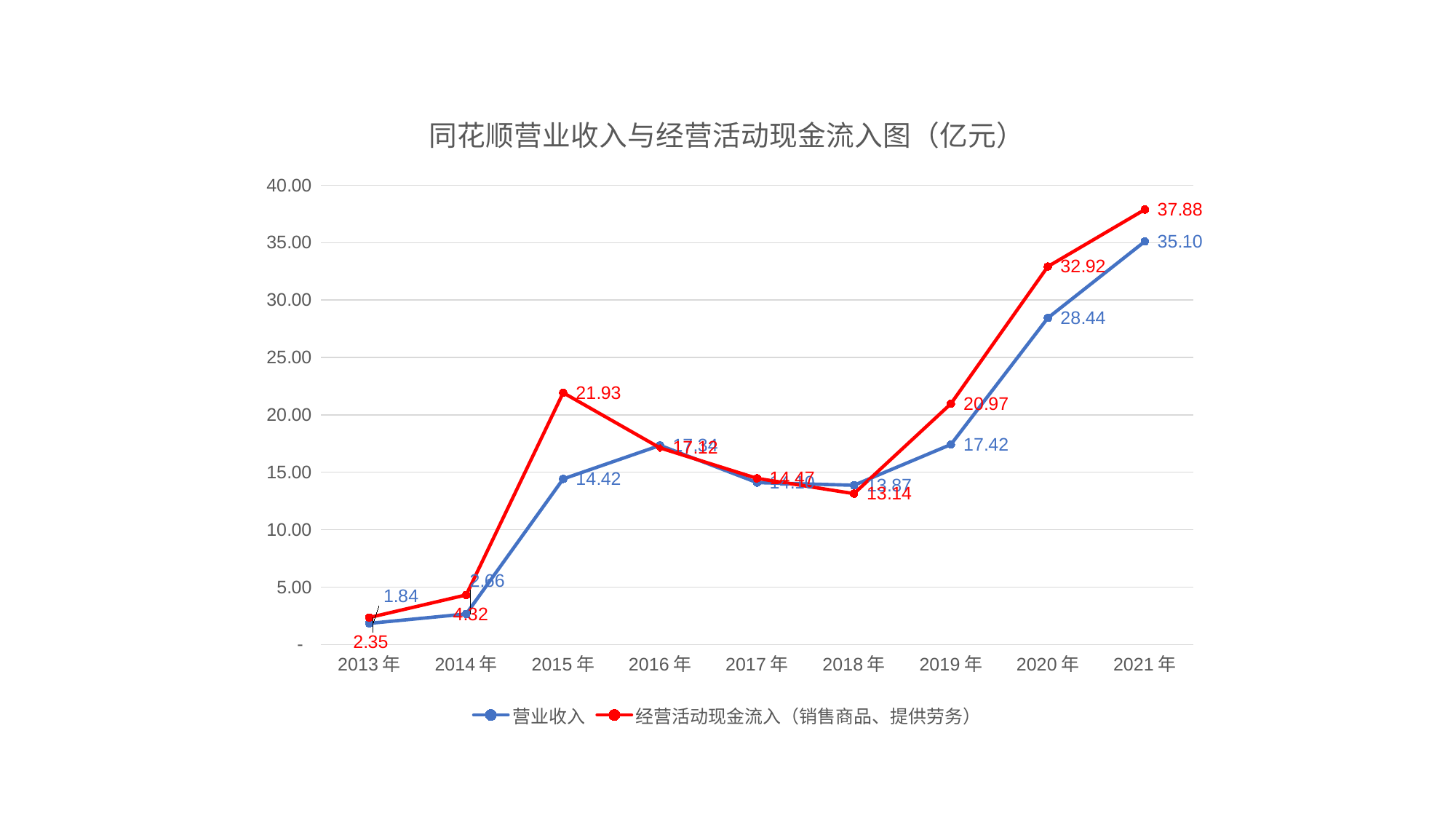

### Chart: 同花顺营业收入与经营活动现金流入图（亿元）

| Category | 营业收入 | 经营活动现金流入（销售商品、提供劳务） |
|---|---|---|
| 2013年 | 1.84 | 2.35 |
| 2014年 | 2.66 | 4.32 |
| 2015年 | 14.42 | 21.93 |
| 2016年 | 17.34 | 17.12 |
| 2017年 | 14.1 | 14.47 |
| 2018年 | 13.87 | 13.14 |
| 2019年 | 17.42 | 20.97 |
| 2020年 | 28.44 | 32.92 |
| 2021年 | 35.1 | 37.88 |